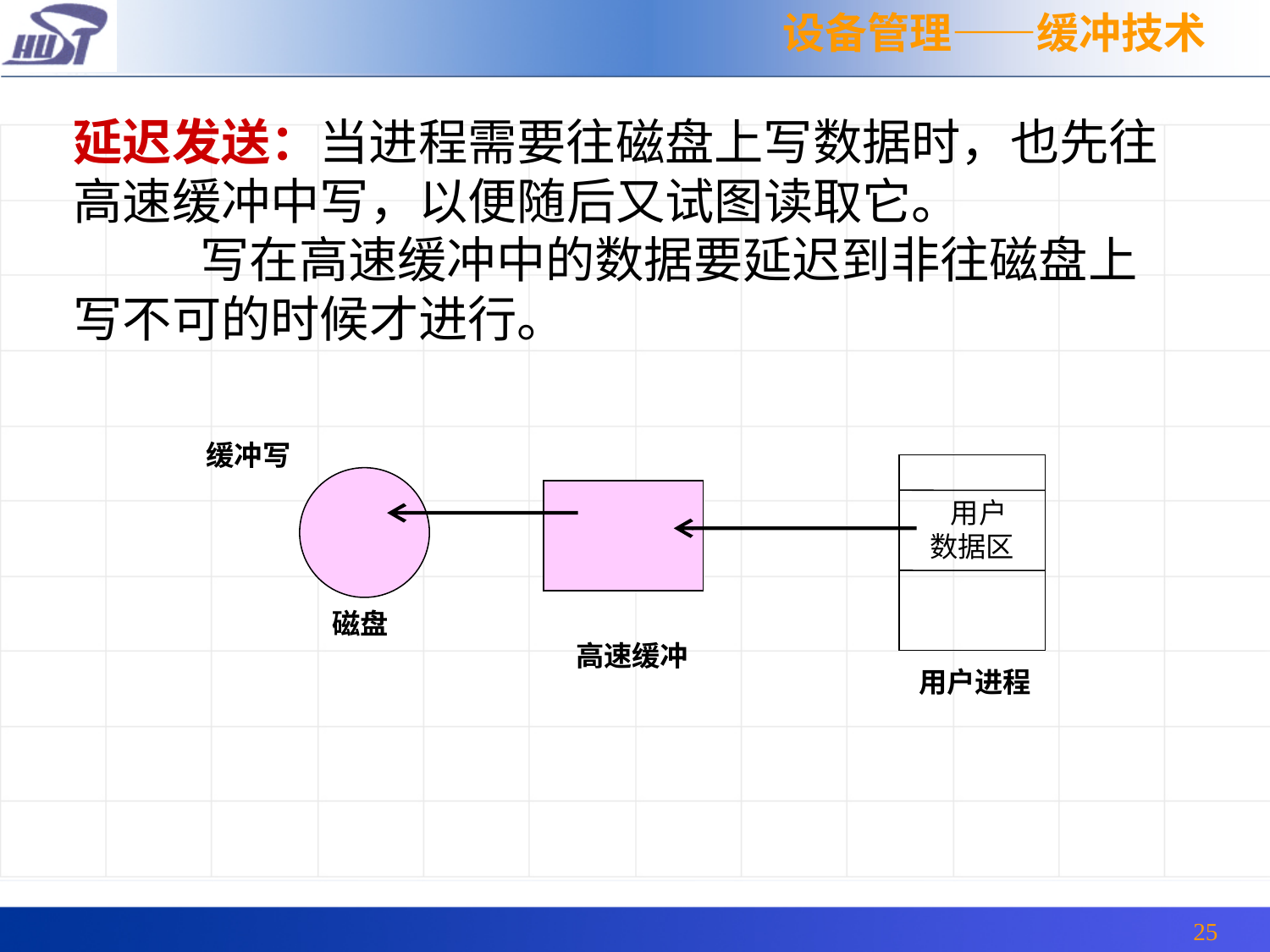

设备管理——缓冲技术
延迟发送：当进程需要往磁盘上写数据时，也先往高速缓冲中写，以便随后又试图读取它。
	写在高速缓冲中的数据要延迟到非往磁盘上写不可的时候才进行。
缓冲写

 用户
数据区

磁盘
高速缓冲
用户进程
25